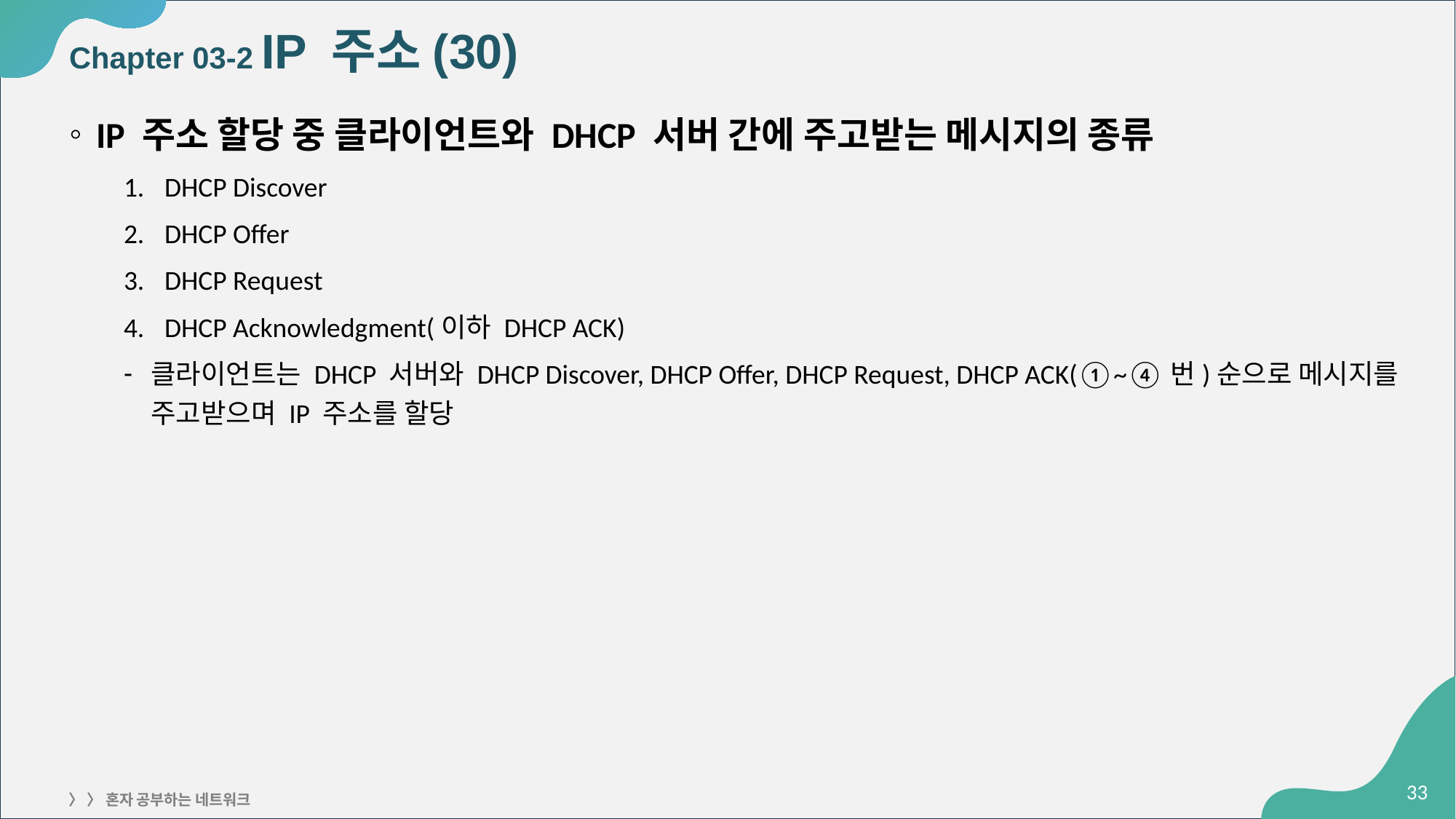

# Chapter 03-2 IP 주소(30)
IP 주소 할당 중 클라이언트와 DHCP 서버 간에 주고받는 메시지의 종류
DHCP Discover
DHCP Offer
DHCP Request
DHCP Acknowledgment(이하 DHCP ACK)
클라이언트는 DHCP 서버와 DHCP Discover, DHCP Offer, DHCP Request, DHCP ACK(①~④번)순으로 메시지를 주고받으며 IP 주소를 할당
33
〉 〉 혼자 공부하는 네트워크